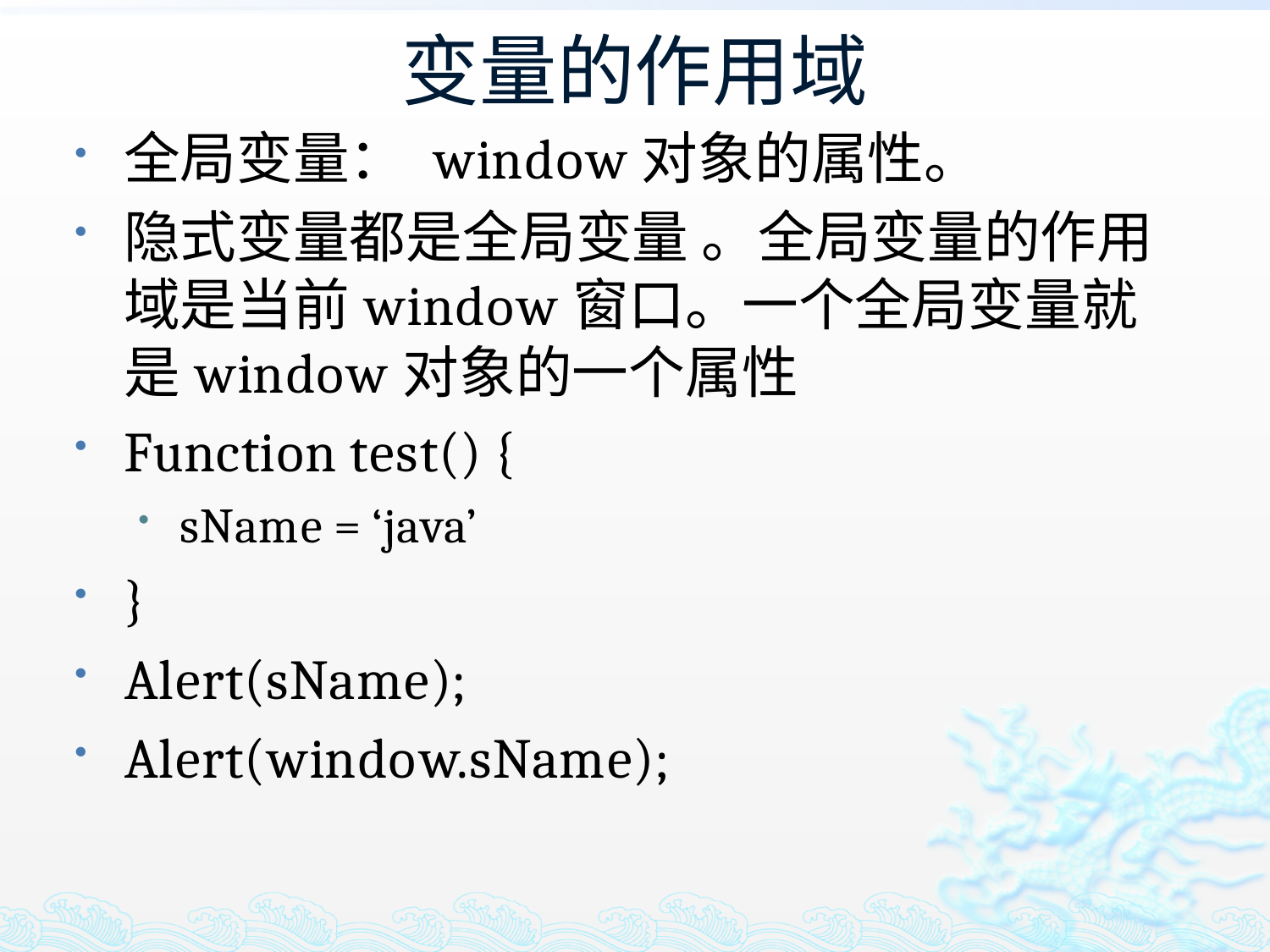

# 变量的作用域
全局变量： window对象的属性。
隐式变量都是全局变量 。全局变量的作用域是当前window窗口。一个全局变量就是window对象的一个属性
Function test() {
sName = ‘java’
}
Alert(sName);
Alert(window.sName);